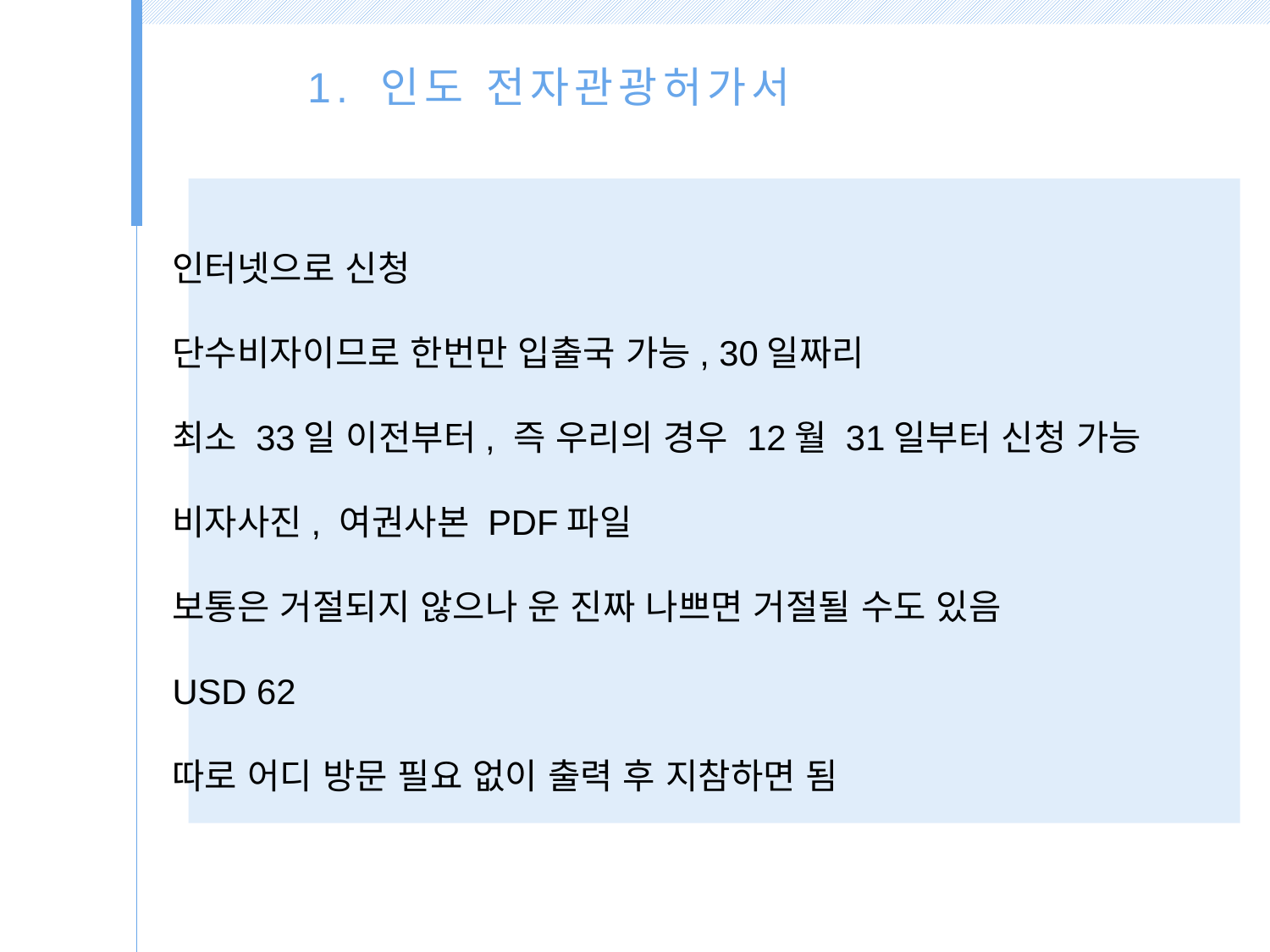

1. 인도 전자관광허가서

인터넷으로 신청
단수비자이므로 한번만 입출국 가능, 30일짜리
최소 33일 이전부터, 즉 우리의 경우 12월 31일부터 신청 가능
비자사진, 여권사본 PDF파일
보통은 거절되지 않으나 운 진짜 나쁘면 거절될 수도 있음
USD 62
따로 어디 방문 필요 없이 출력 후 지참하면 됨